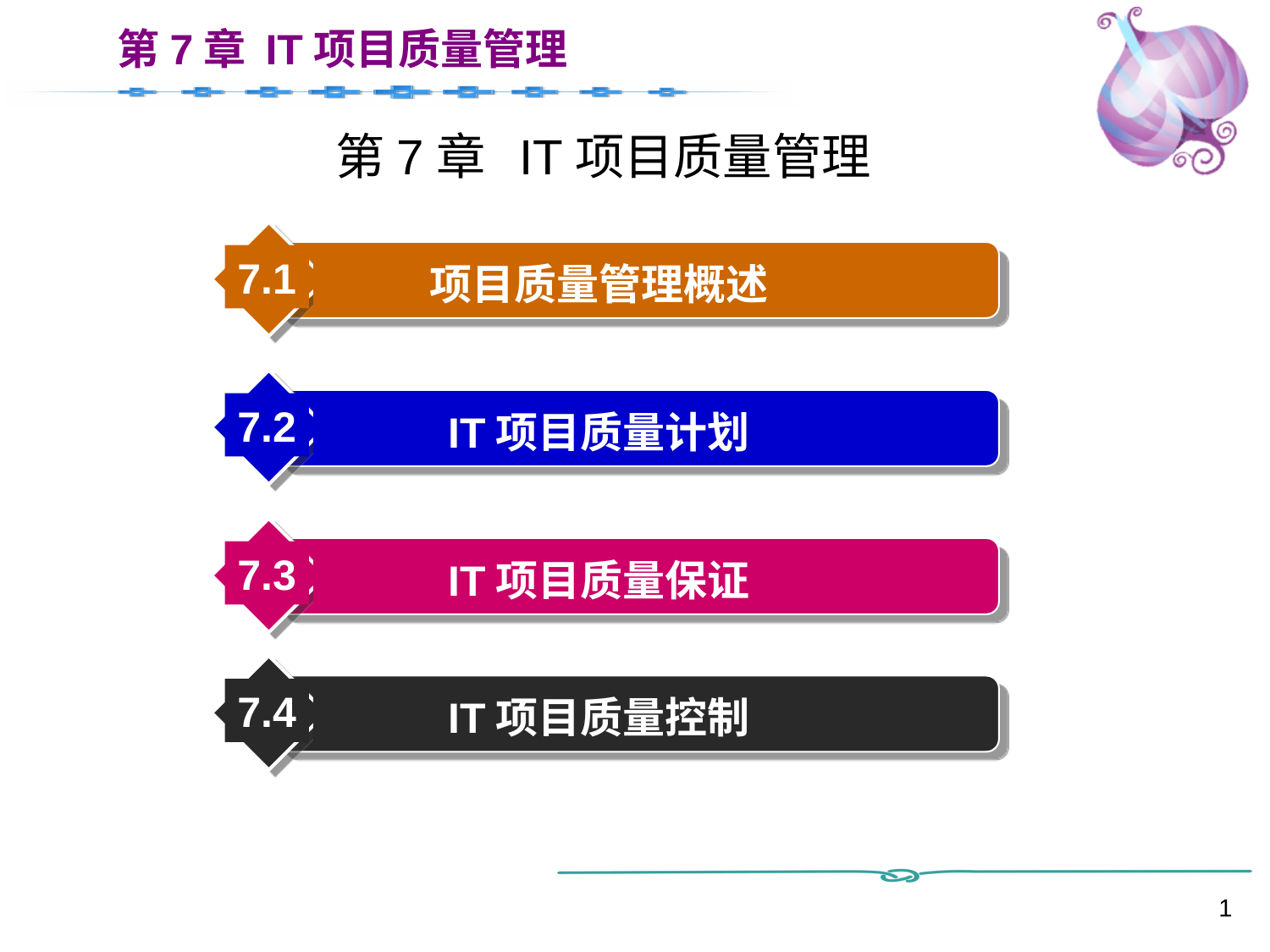

# 第7章  IT项目质量管理

7.1
项目质量管理概述

7.2
IT项目质量计划

7.3
IT项目质量保证

7.4
IT项目质量控制
1